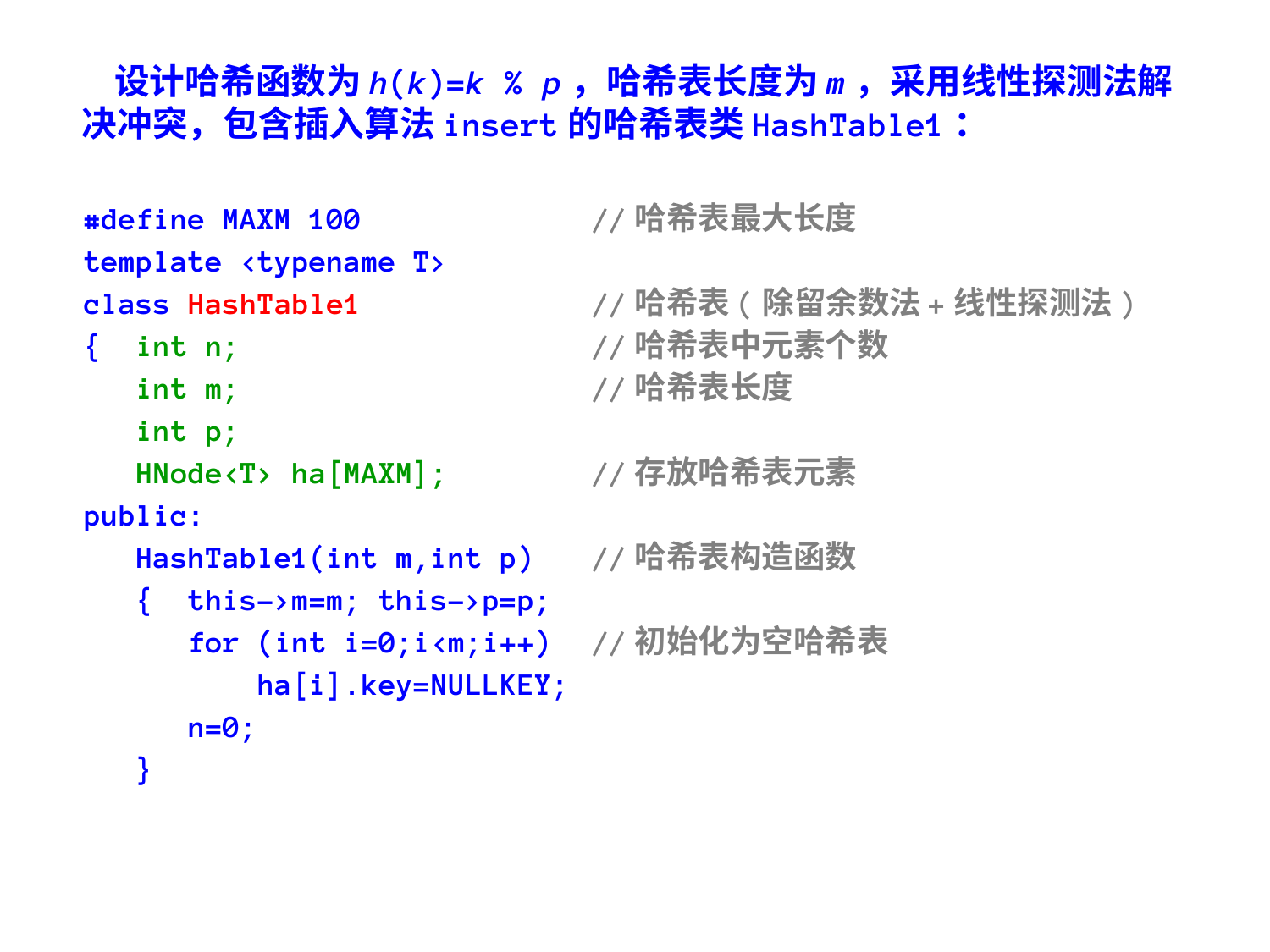

设计哈希函数为h(k)=k % p，哈希表长度为m，采用线性探测法解决冲突，包含插入算法insert的哈希表类HashTable1：
#define MAXM 100		//哈希表最大长度
template <typename T>
class HashTable1		//哈希表(除留余数法+线性探测法)
{  int n;			//哈希表中元素个数
   int m;			//哈希表长度
   int p;
   HNode<T> ha[MAXM];		//存放哈希表元素
public:
   HashTable1(int m,int p)	//哈希表构造函数
   {  this->m=m; this->p=p;
      for (int i=0;i<m;i++)	//初始化为空哈希表
          ha[i].key=NULLKEY;
      n=0;
   }